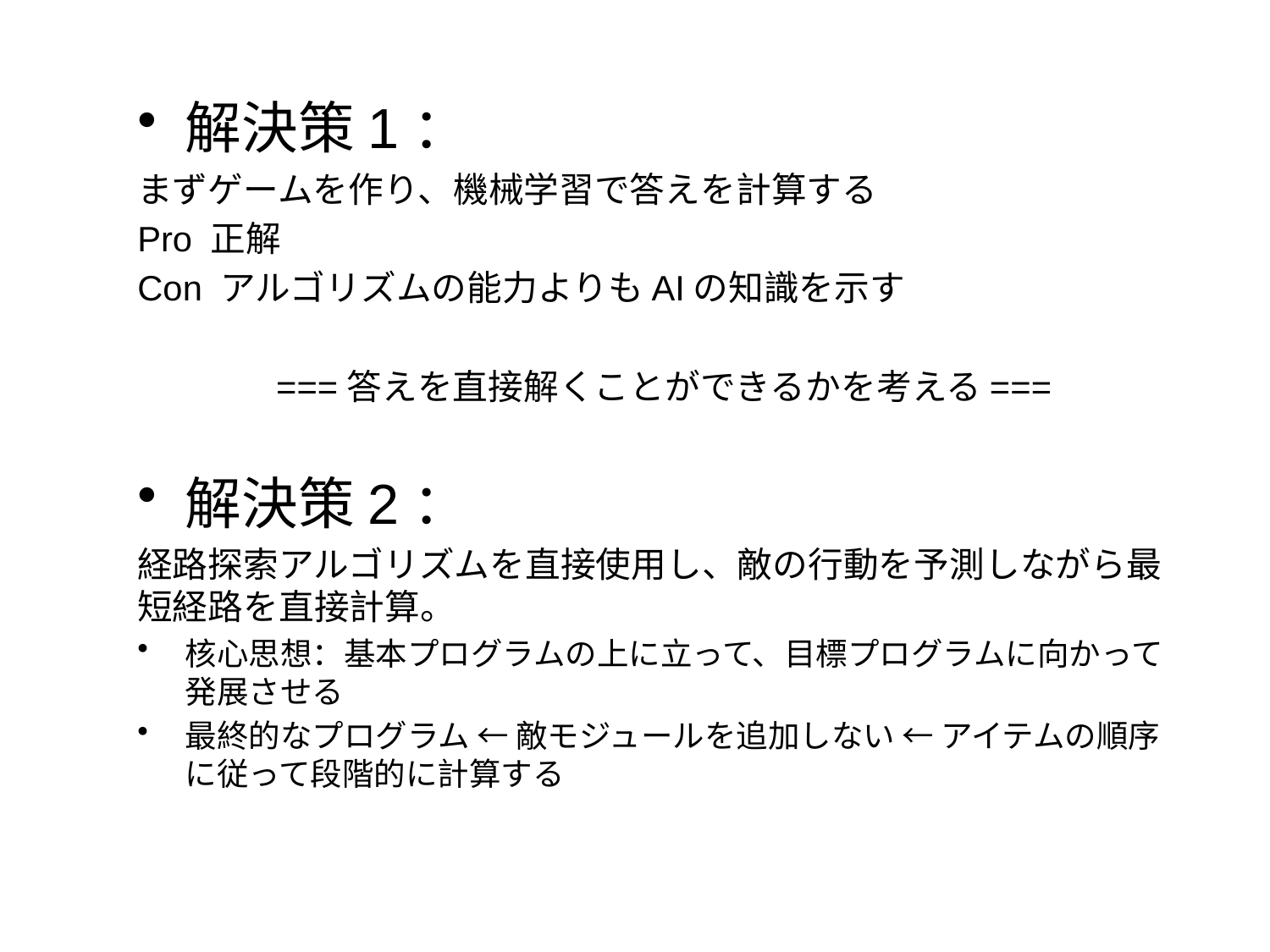

解決策1：
まずゲームを作り、機械学習で答えを計算する
Pro 正解
Con アルゴリズムの能力よりもAIの知識を示す

===答えを直接解くことができるかを考える===

解決策2：
経路探索アルゴリズムを直接使用し、敵の行動を予測しながら最短経路を直接計算。
核心思想：基本プログラムの上に立って、目標プログラムに向かって発展させる
最終的なプログラム ← 敵モジュールを追加しない ← アイテムの順序に従って段階的に計算する